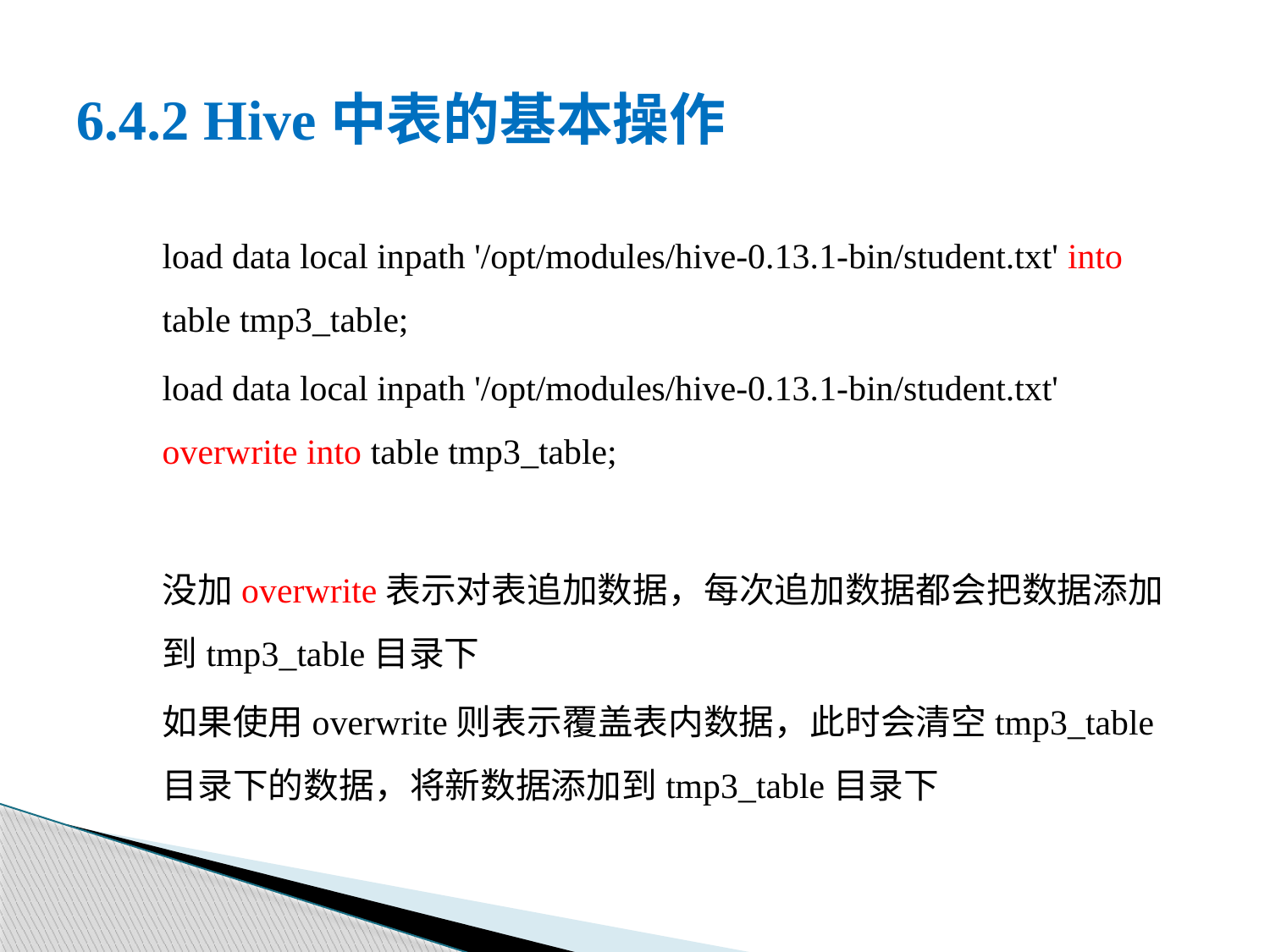

# 6.4.2 Hive中表的基本操作
load data local inpath '/opt/modules/hive-0.13.1-bin/student.txt' into table tmp3_table;
load data local inpath '/opt/modules/hive-0.13.1-bin/student.txt' overwrite into table tmp3_table;

没加overwrite表示对表追加数据，每次追加数据都会把数据添加到tmp3_table目录下
如果使用overwrite则表示覆盖表内数据，此时会清空tmp3_table目录下的数据，将新数据添加到tmp3_table目录下